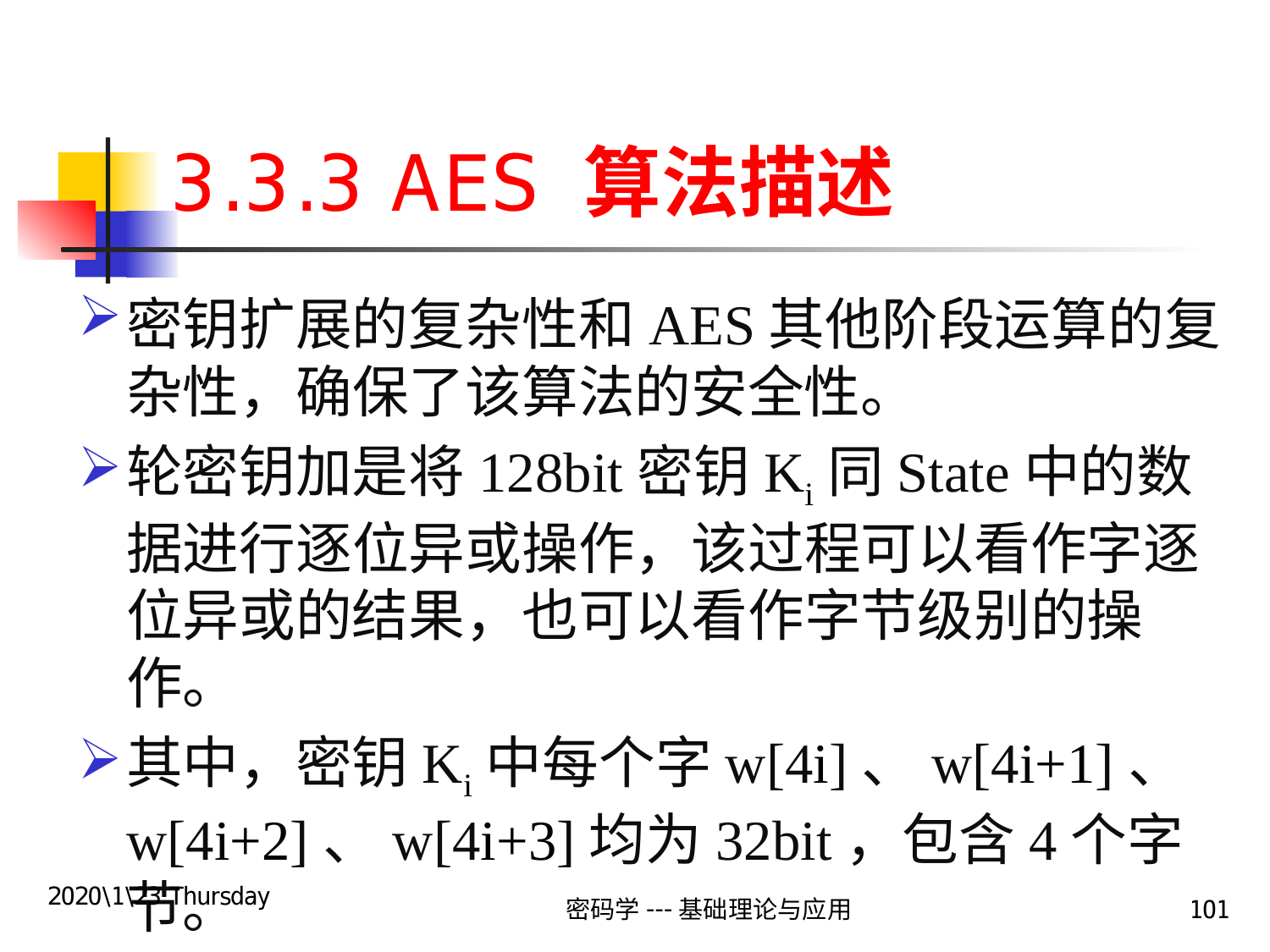

# 3.3.3 AES 算法描述
密钥扩展的复杂性和AES其他阶段运算的复杂性，确保了该算法的安全性。
轮密钥加是将128bit密钥Ki同State中的数据进行逐位异或操作，该过程可以看作字逐位异或的结果，也可以看作字节级别的操作。
其中，密钥Ki中每个字w[4i]、w[4i+1]、w[4i+2]、w[4i+3]均为32bit，包含4个字节。
2020\1\23 Thursday
密码学---基础理论与应用
101